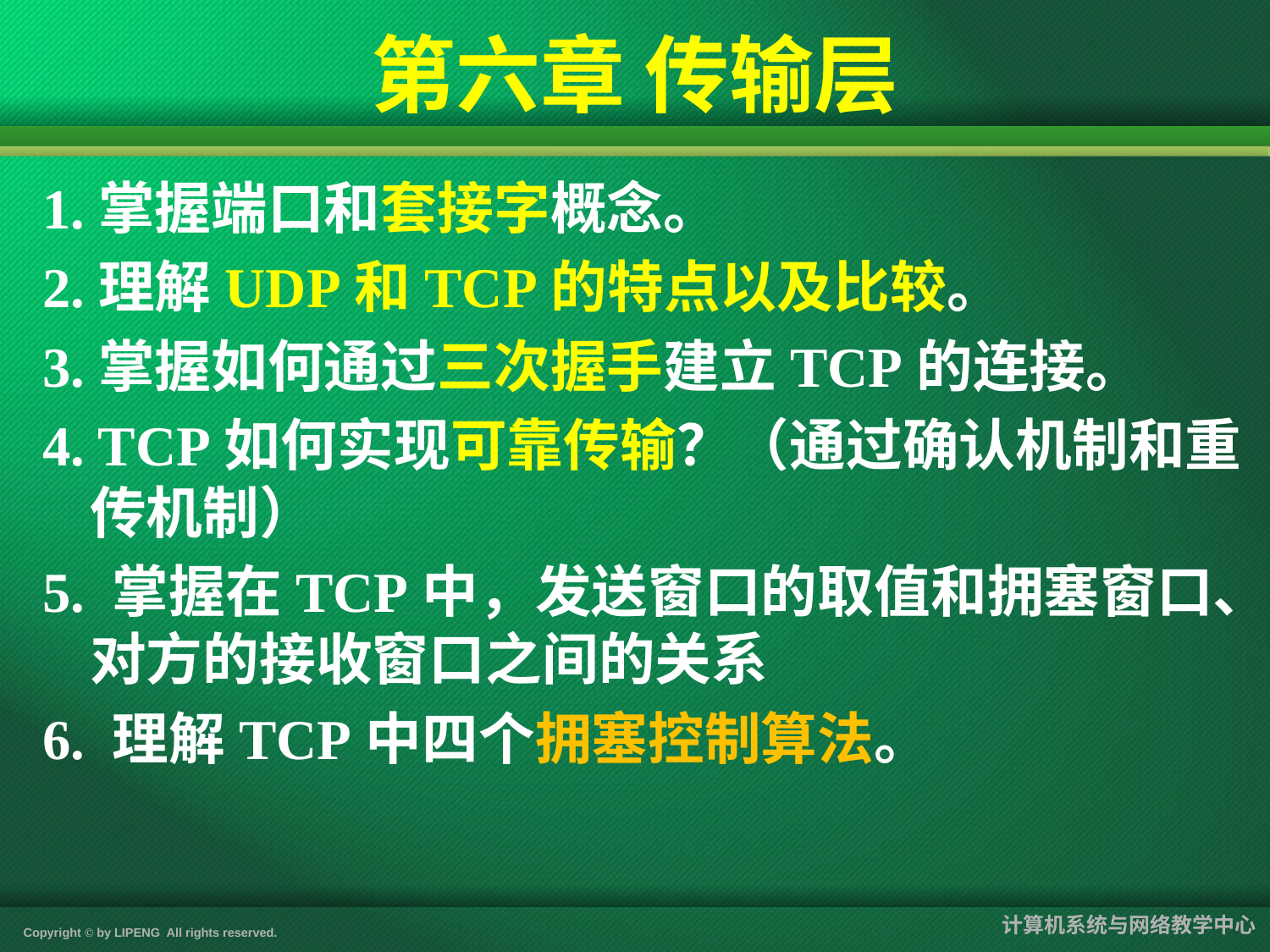

第六章 传输层
1.掌握端口和套接字概念。
2.理解UDP和TCP的特点以及比较。
3.掌握如何通过三次握手建立TCP的连接。
4. TCP如何实现可靠传输？（通过确认机制和重传机制）
5. 掌握在TCP中，发送窗口的取值和拥塞窗口、对方的接收窗口之间的关系
6. 理解TCP中四个拥塞控制算法。